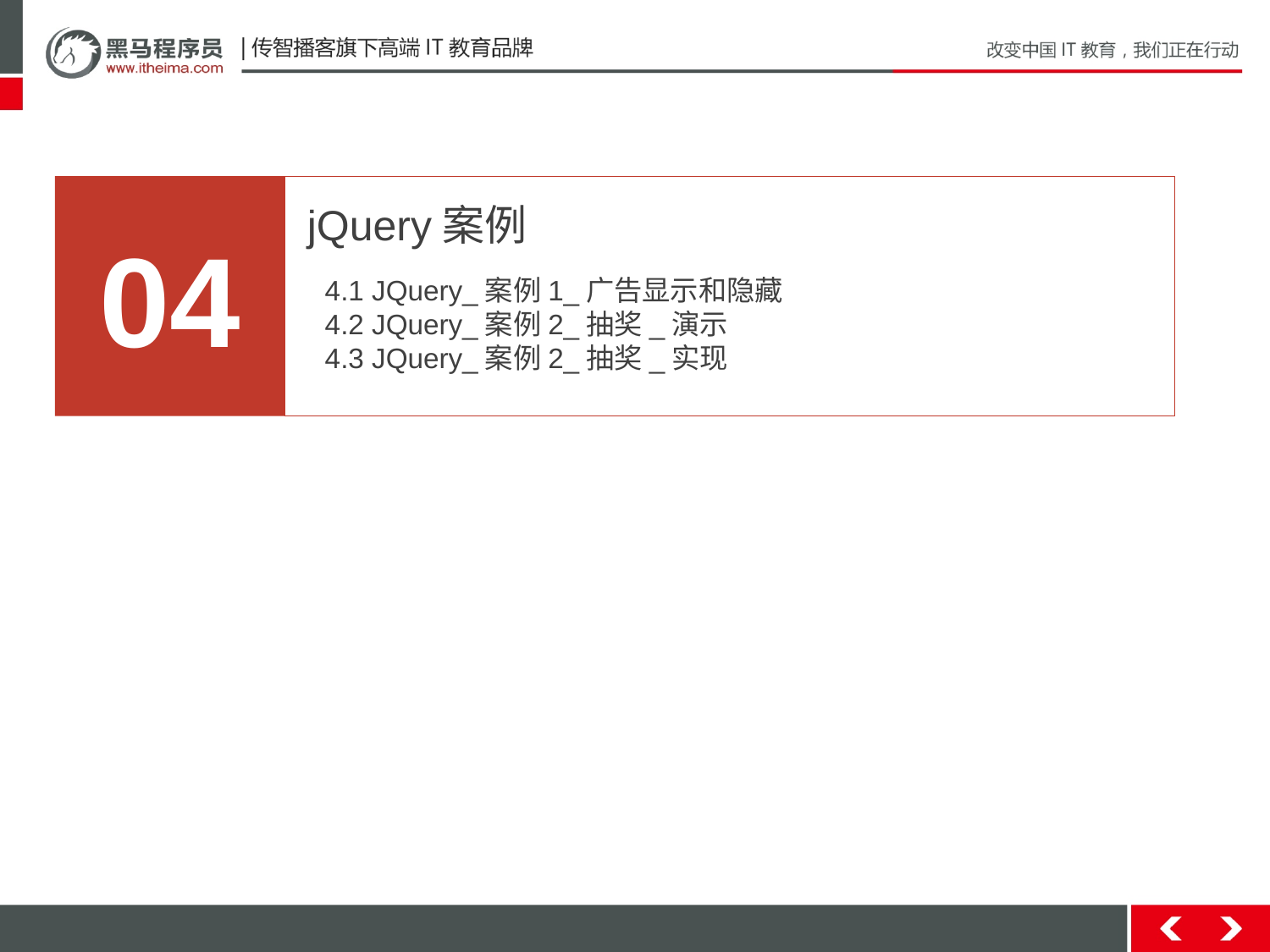

04

jQuery案例
4.1 JQuery_案例1_广告显示和隐藏
4.2 JQuery_案例2_抽奖_演示
4.3 JQuery_案例2_抽奖_实现